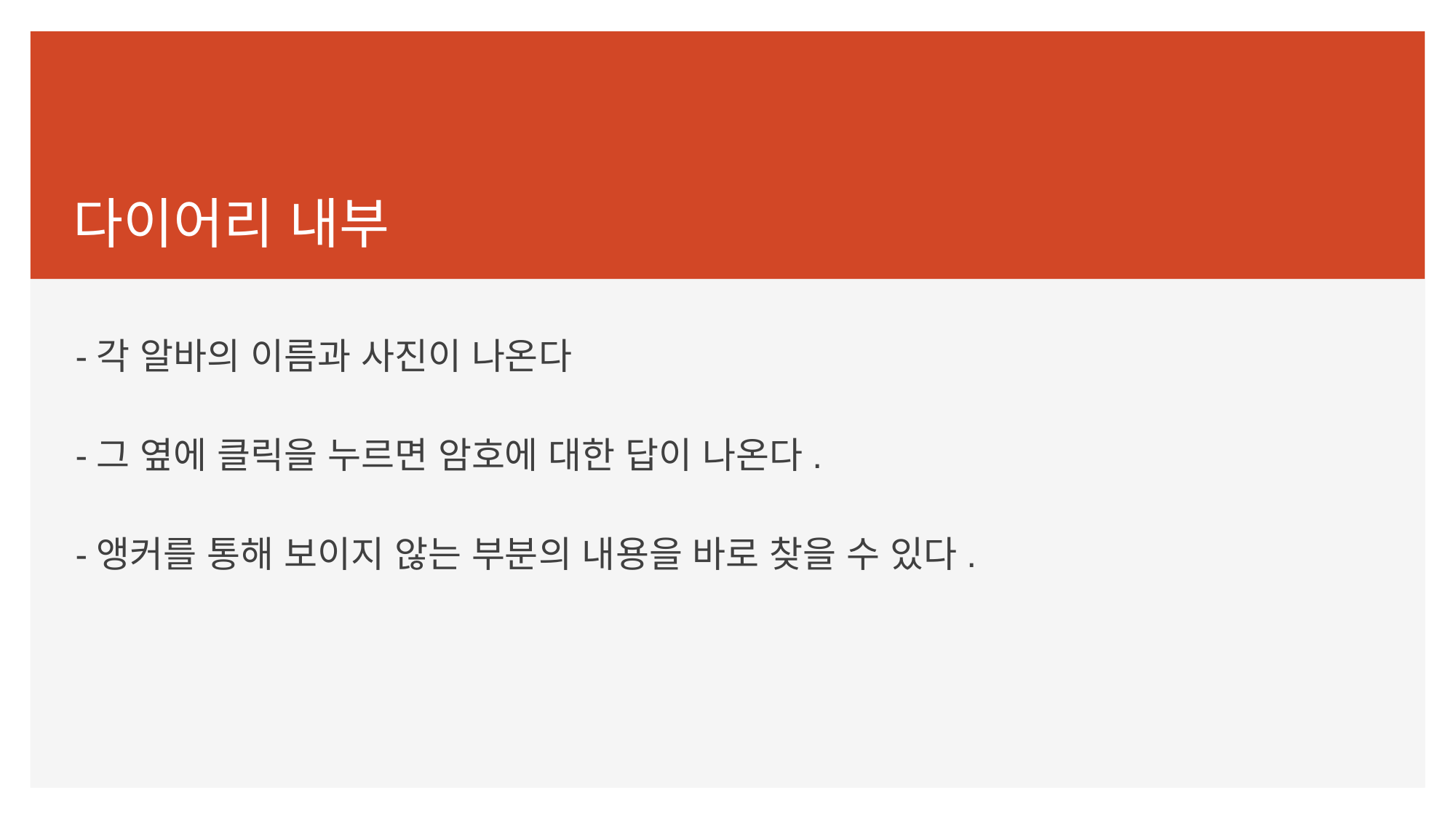

# 다이어리 내부
-각 알바의 이름과 사진이 나온다
-그 옆에 클릭을 누르면 암호에 대한 답이 나온다.
-앵커를 통해 보이지 않는 부분의 내용을 바로 찾을 수 있다.